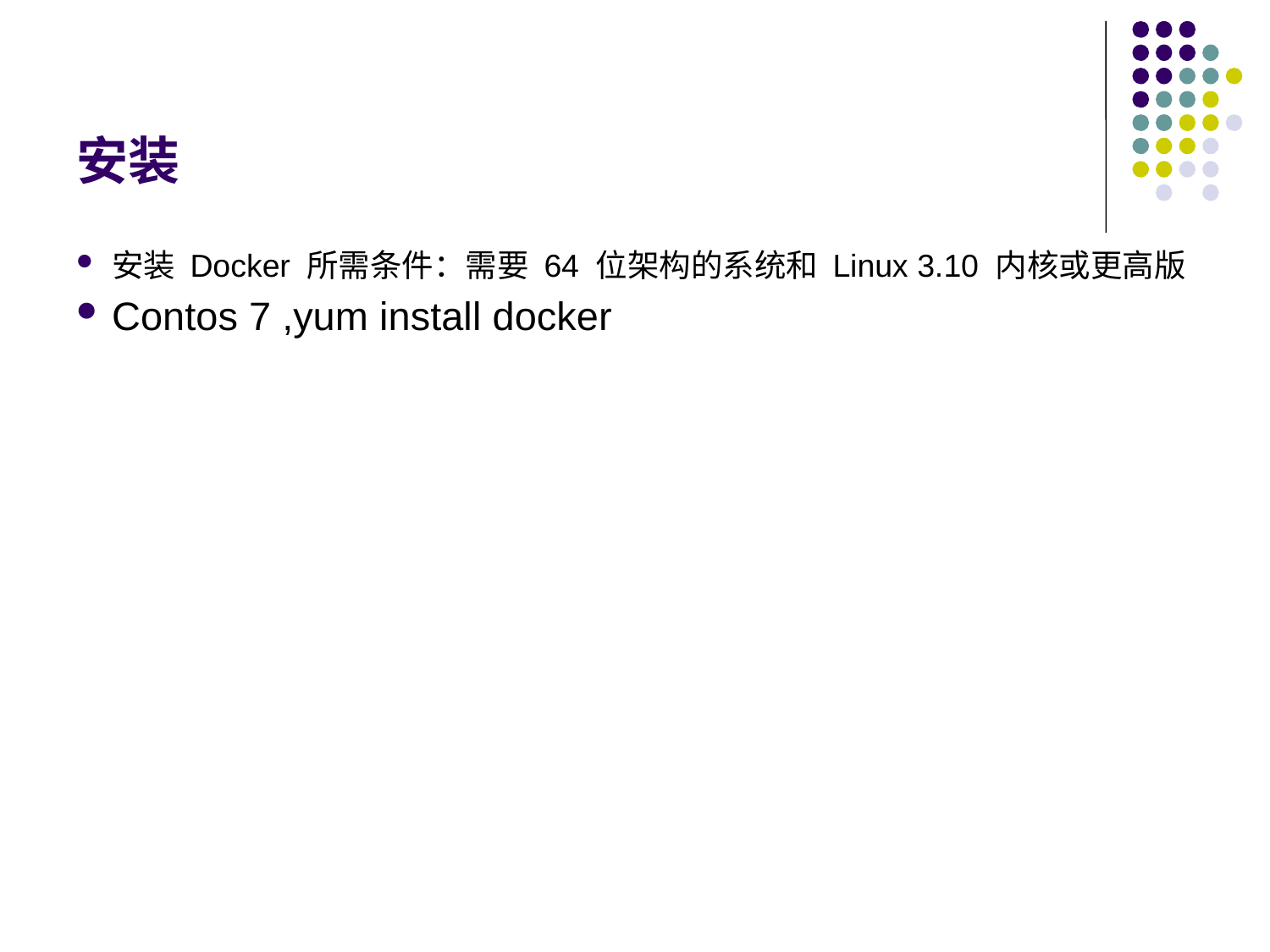

# 安装
安装 Docker 所需条件：需要 64 位架构的系统和 Linux 3.10 内核或更高版
Contos 7 ,yum install docker